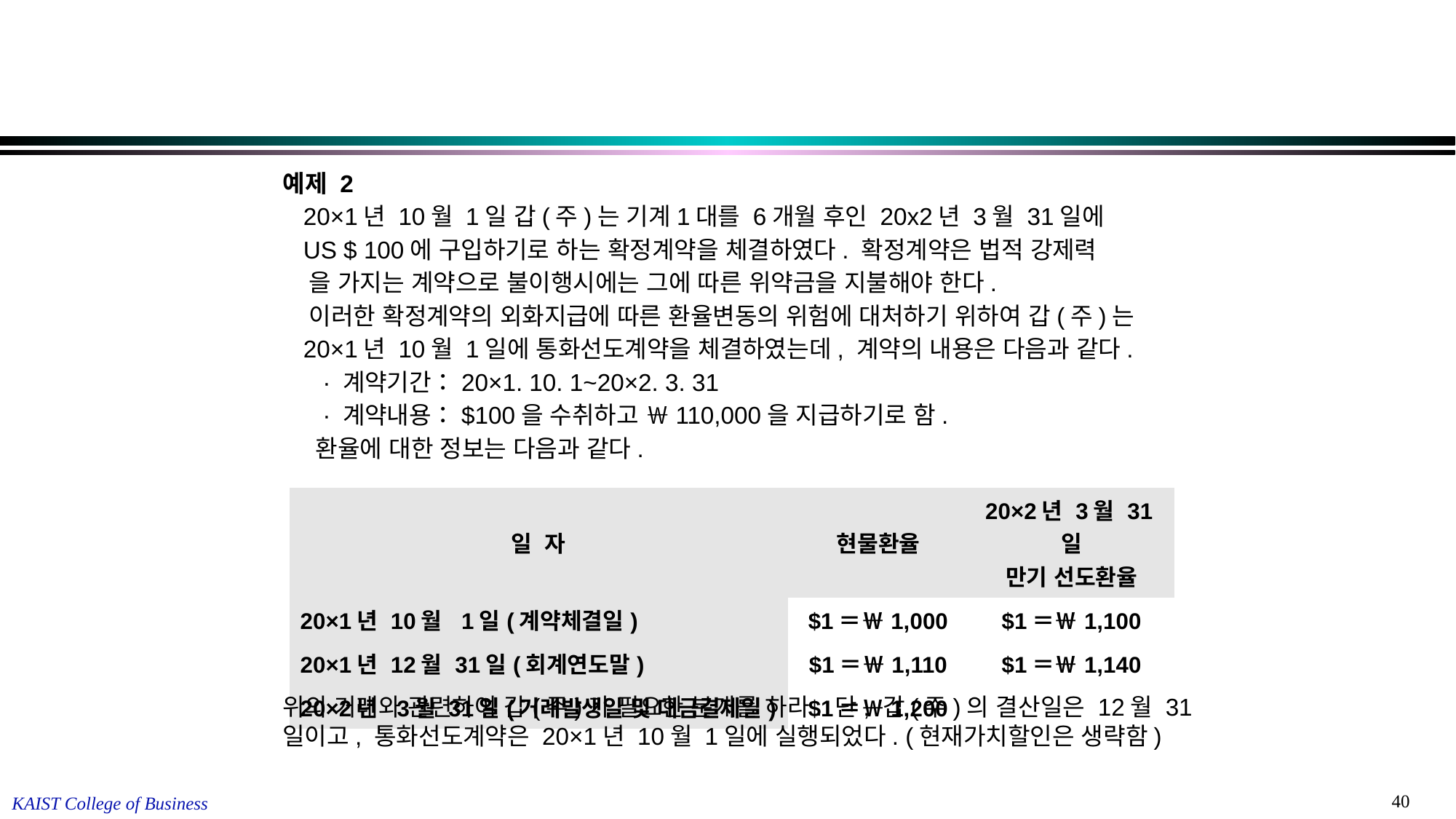

예제 2
   20×1년 10월 1일 갑(주)는 기계1대를 6개월 후인 20x2년 3월 31일에
   US $ 100에 구입하기로 하는 확정계약을 체결하였다. 확정계약은 법적 강제력
   을 가지는 계약으로 불이행시에는 그에 따른 위약금을 지불해야 한다.
   이러한 확정계약의 외화지급에 따른 환율변동의 위험에 대처하기 위하여 갑(주)는
   20×1년 10월 1일에 통화선도계약을 체결하였는데, 계약의 내용은 다음과 같다.
      ∙ 계약기간：20×1. 10. 1~20×2. 3. 31
      ∙ 계약내용：$100을 수취하고 ￦110,000을 지급하기로 함.
    환율에 대한 정보는 다음과 같다.

| 일  자 | 현물환율 | 20×2년 3월 31일 만기 선도환율 |
| --- | --- | --- |
| 20×1년 10월  1일(계약체결일) | $1＝￦1,000 | $1＝￦1,100 |
| 20×1년 12월 31일(회계연도말) | $1＝￦1,110 | $1＝￦1,140 |
| 20×2년  3월 31일(거래발생일 및 대금결제일) | $1＝￦1,200 |  |

위의 거래와 관련하여 갑(주)가 필요한 분개를 하라. 단, 갑(주)의 결산일은 12월 31일이고, 통화선도계약은 20×1년 10월 1일에 실행되었다. (현재가치할인은 생략함)